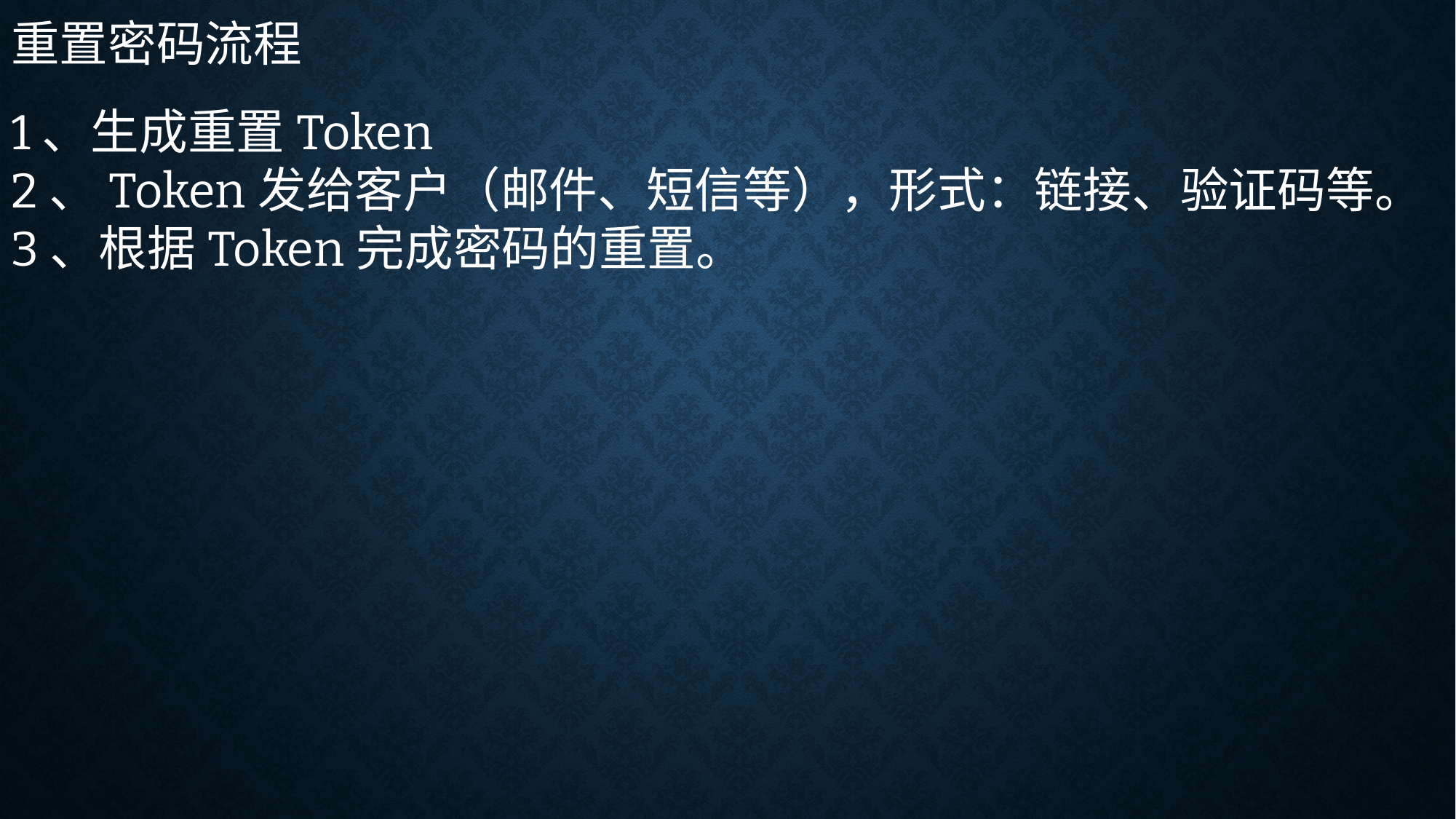

重置密码流程
1、生成重置Token
2、Token发给客户（邮件、短信等），形式：链接、验证码等。
3、根据Token完成密码的重置。